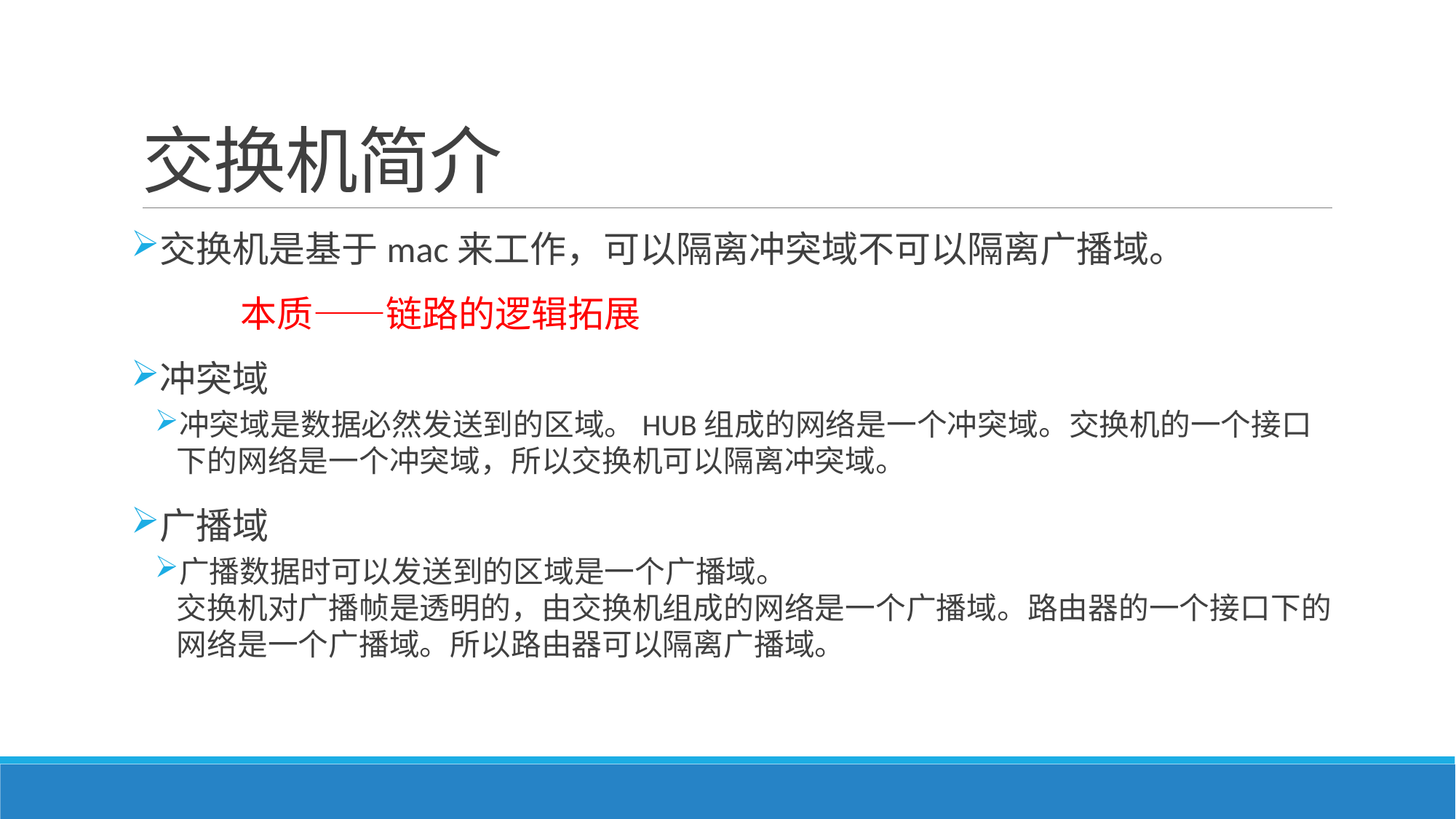

# 交换机简介
交换机是基于mac来工作，可以隔离冲突域不可以隔离广播域。
	本质——链路的逻辑拓展
冲突域
冲突域是数据必然发送到的区域。HUB组成的网络是一个冲突域。交换机的一个接口下的网络是一个冲突域，所以交换机可以隔离冲突域。
广播域
广播数据时可以发送到的区域是一个广播域。
交换机对广播帧是透明的，由交换机组成的网络是一个广播域。路由器的一个接口下的网络是一个广播域。所以路由器可以隔离广播域。